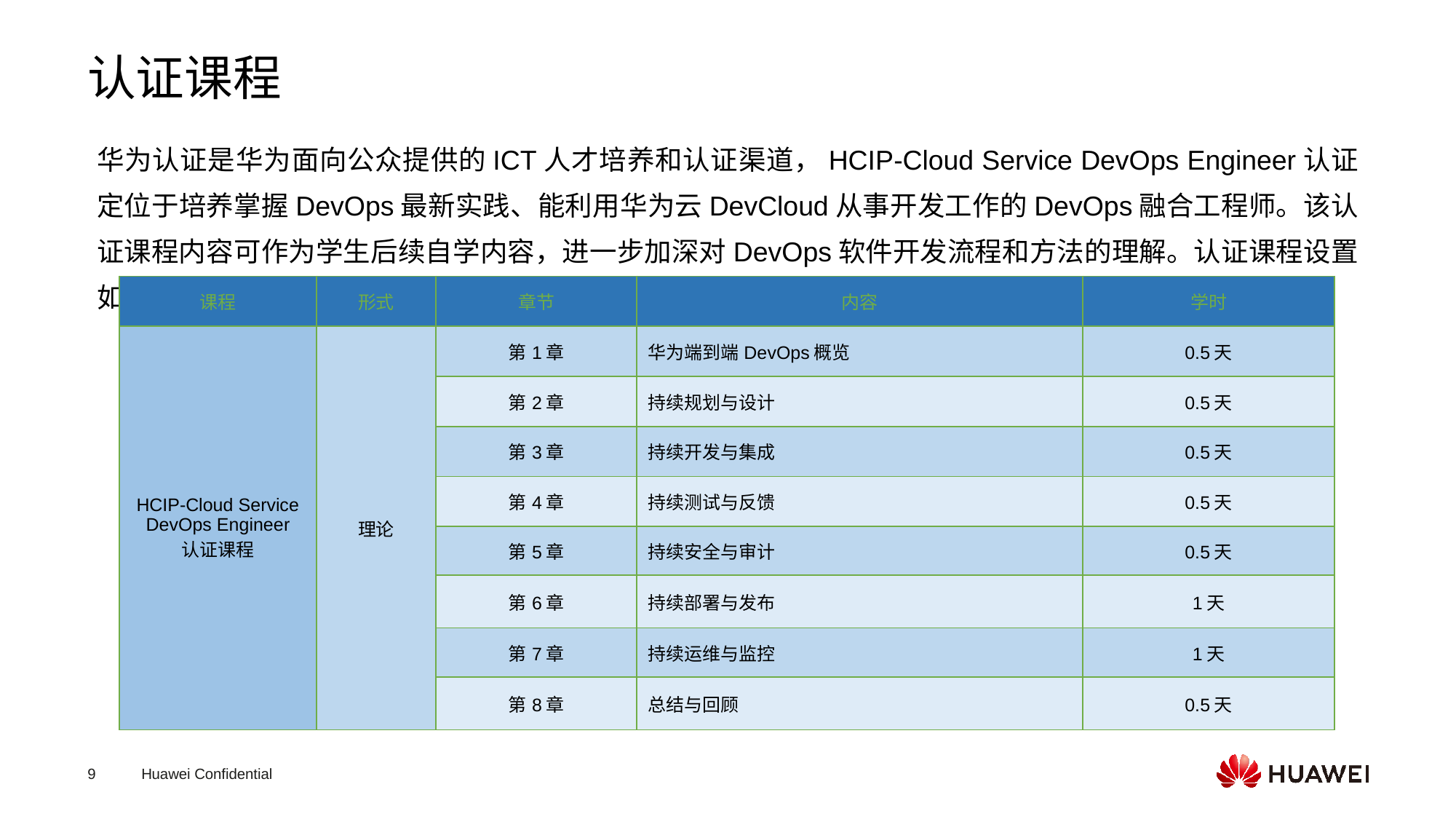

# 认证课程
华为认证是华为面向公众提供的ICT人才培养和认证渠道，HCIP-Cloud Service DevOps Engineer认证定位于培养掌握DevOps最新实践、能利用华为云DevCloud从事开发工作的DevOps融合工程师。该认证课程内容可作为学生后续自学内容，进一步加深对DevOps软件开发流程和方法的理解。认证课程设置如下：

| 课程 | 形式 | 章节 | 内容 | 学时 |
| --- | --- | --- | --- | --- |
| HCIP-Cloud Service DevOps Engineer 认证课程 | 理论 | 第1章 | 华为端到端DevOps概览 | 0.5天 |
|  |  | 第2章 | 持续规划与设计 | 0.5天 |
|  |  | 第3章 | 持续开发与集成 | 0.5天 |
|  |  | 第4章 | 持续测试与反馈 | 0.5天 |
|  |  | 第5章 | 持续安全与审计 | 0.5天 |
|  |  | 第6章 | 持续部署与发布 | 1天 |
|  |  | 第7章 | 持续运维与监控 | 1天 |
|  |  | 第8章 | 总结与回顾 | 0.5天 |